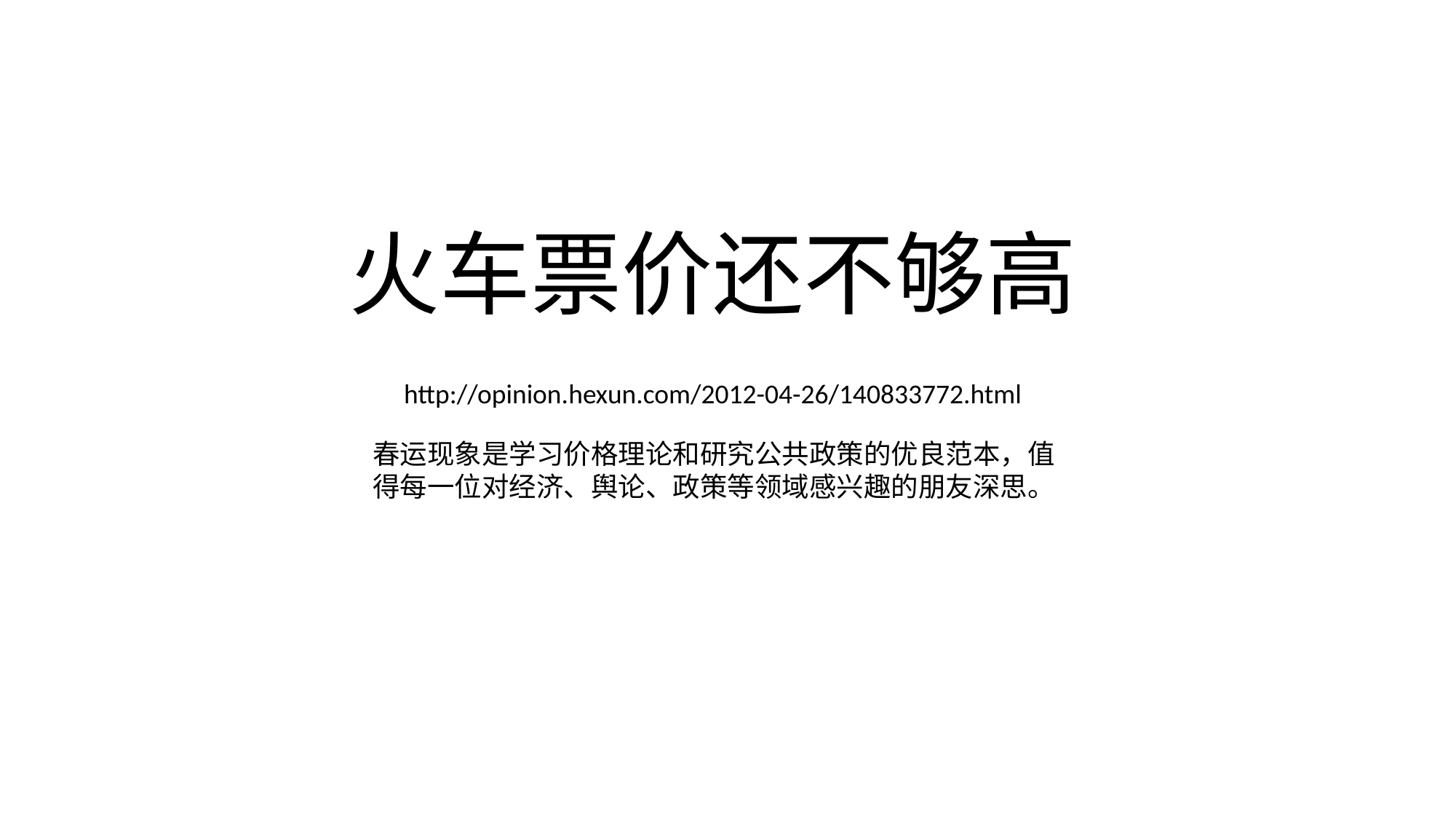

# 火车票价还不够高
http://opinion.hexun.com/2012-04-26/140833772.html
春运现象是学习价格理论和研究公共政策的优良范本，值得每一位对经济、舆论、政策等领域感兴趣的朋友深思。